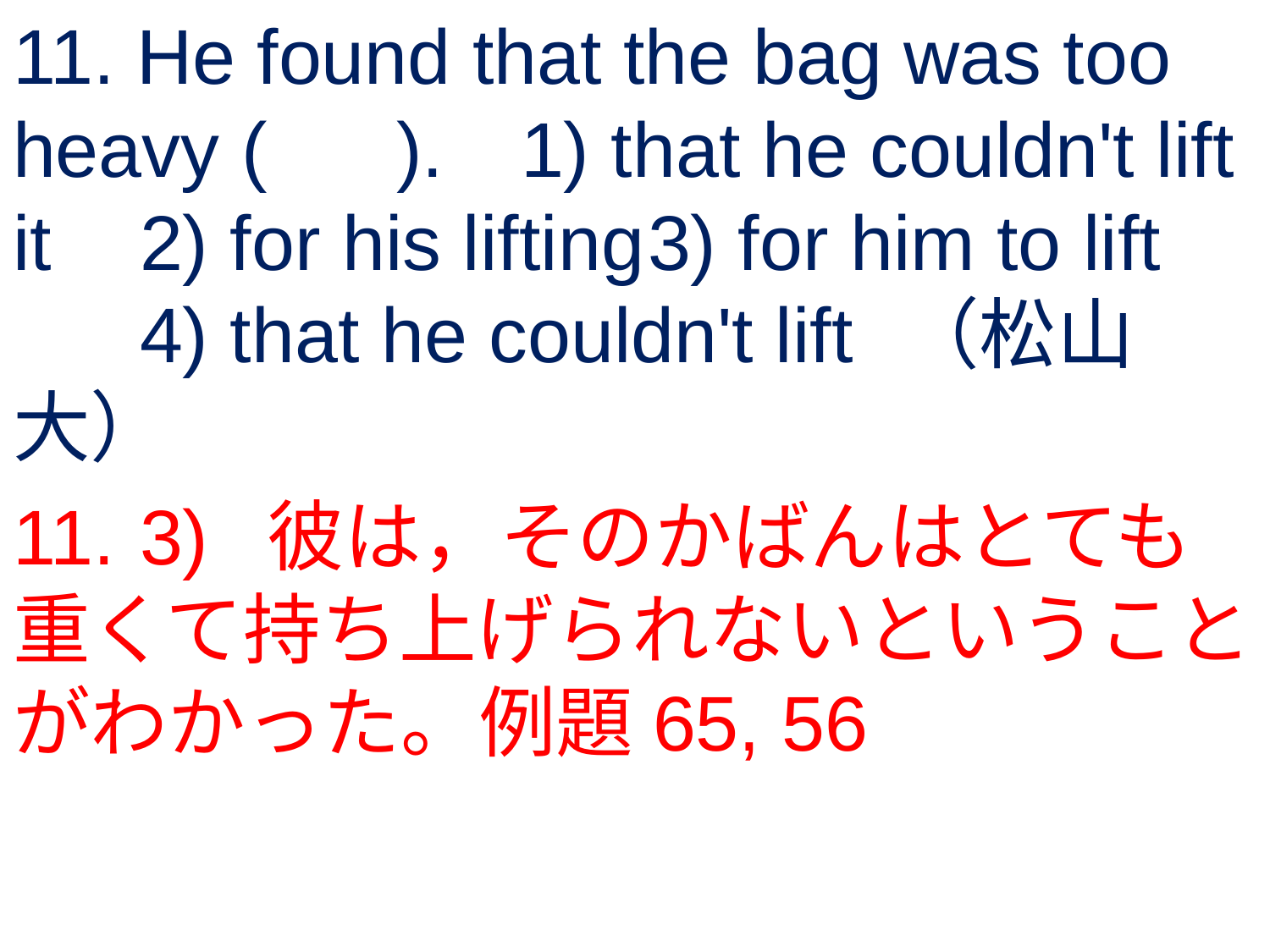

# 11. He found that the bag was too heavy (      ).	1) that he couldn't lift it	2) for his lifting	3) for him to lift	4) that he couldn't lift	（松山大）
11.	3) 	彼は，そのかばんはとても重くて持ち上げられないということがわかった。例題65, 56